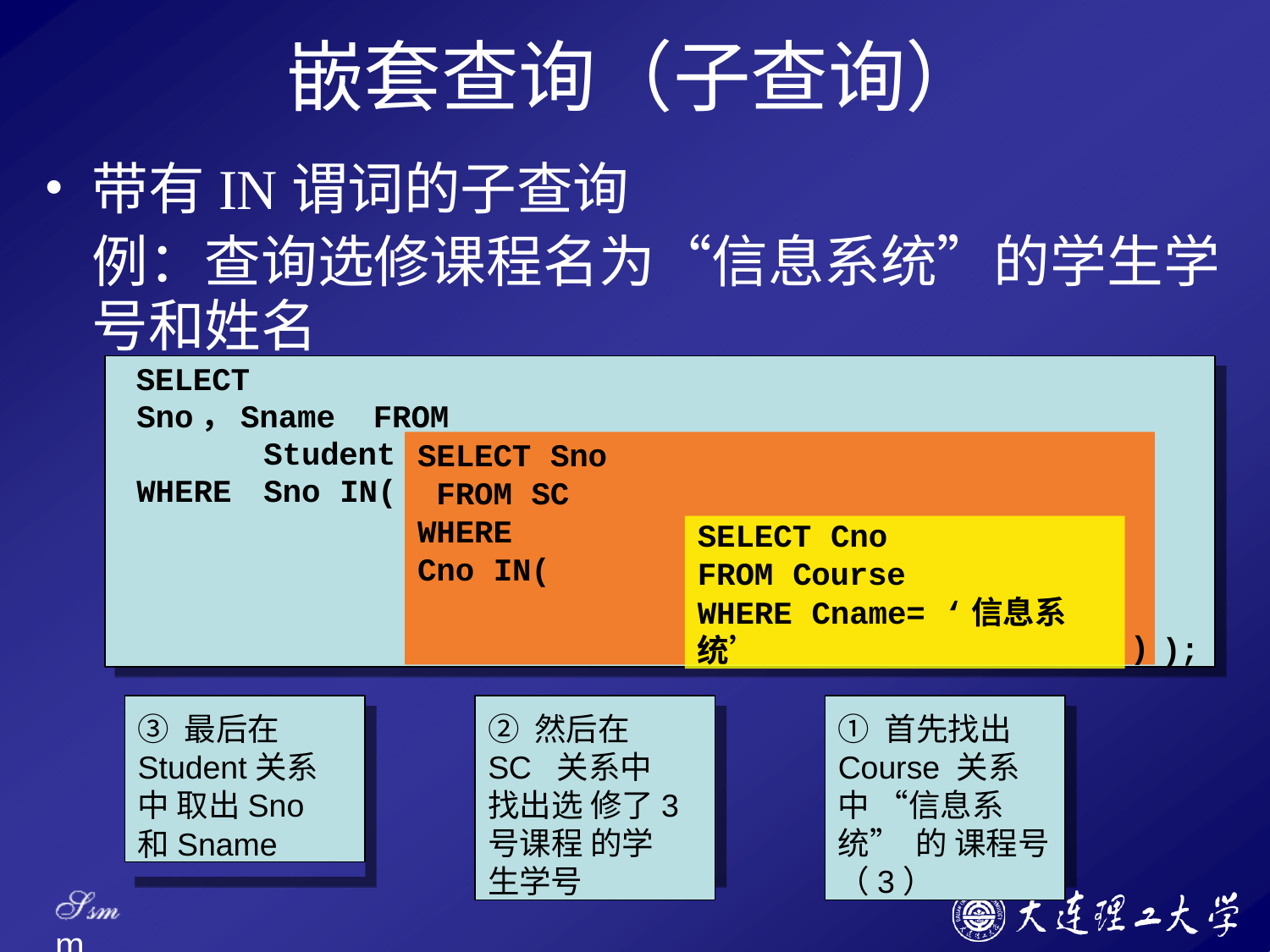

# 嵌套查询（子查询）
带有IN谓词的子查询
例：查询选修课程名为“信息系统”的学生学 号和姓名
SELECT Sno，Sname  FROM	Student  WHERE	Sno IN(

);

SELECT Sno  FROM SC
WHERE	Cno IN(

)
SELECT Cno
FROM Course
WHERE Cname= ‘信息系统’
③ 最后在 Student关系中 取出Sno
和Sname
② 然后在SC  关系中找出选 修了3号课程 的学生学号
① 首先找出 Course 关系 中 “信息系统”  的 课程号（3）

Ssm